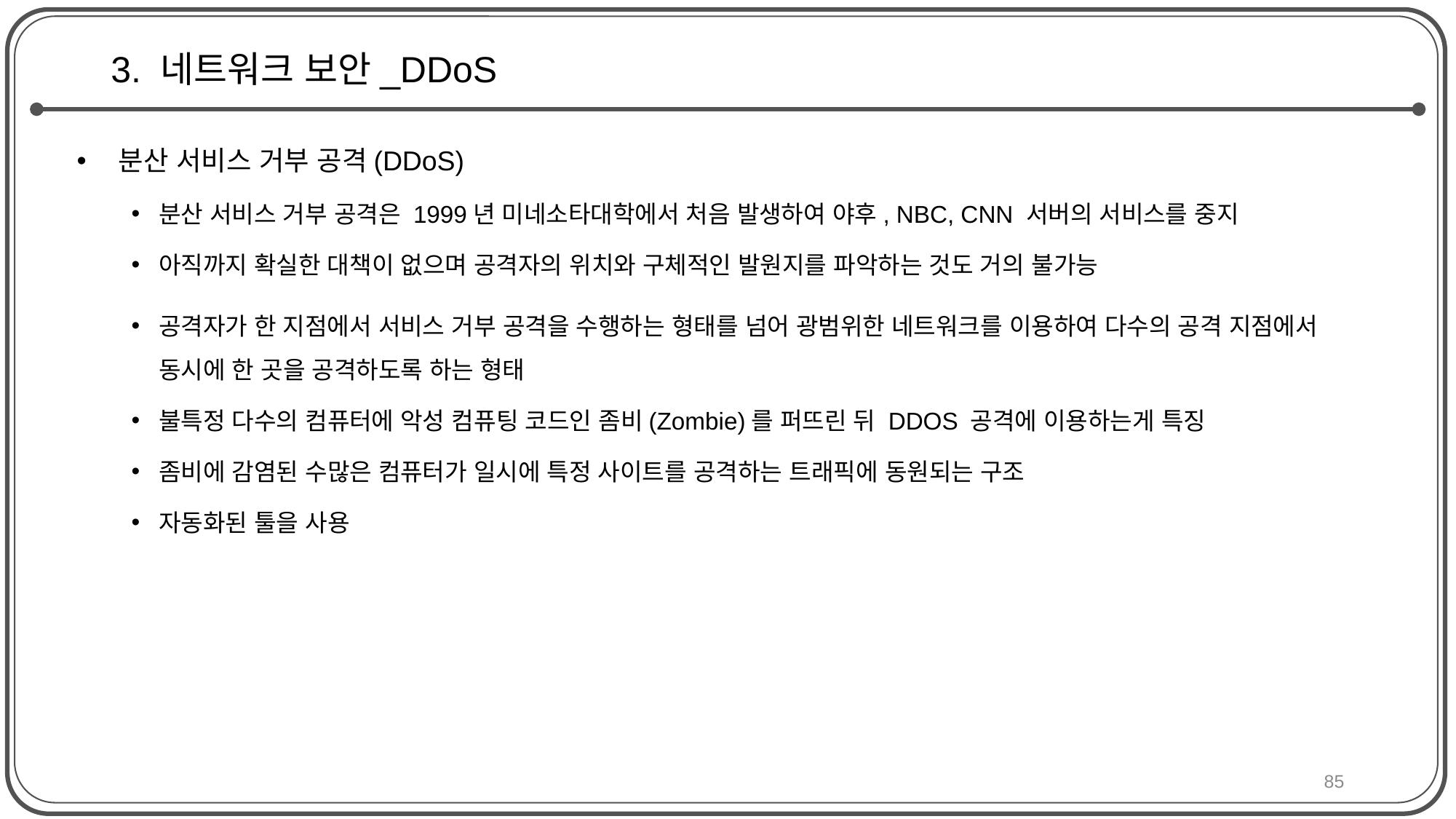

# 3. 네트워크 보안_DDoS
 분산 서비스 거부 공격(DDoS)
분산 서비스 거부 공격은 1999년 미네소타대학에서 처음 발생하여 야후, NBC, CNN 서버의 서비스를 중지
아직까지 확실한 대책이 없으며 공격자의 위치와 구체적인 발원지를 파악하는 것도 거의 불가능

공격자가 한 지점에서 서비스 거부 공격을 수행하는 형태를 넘어 광범위한 네트워크를 이용하여 다수의 공격 지점에서 동시에 한 곳을 공격하도록 하는 형태
불특정 다수의 컴퓨터에 악성 컴퓨팅 코드인 좀비(Zombie)를 퍼뜨린 뒤 DDOS 공격에 이용하는게 특징
좀비에 감염된 수많은 컴퓨터가 일시에 특정 사이트를 공격하는 트래픽에 동원되는 구조
자동화된 툴을 사용

85